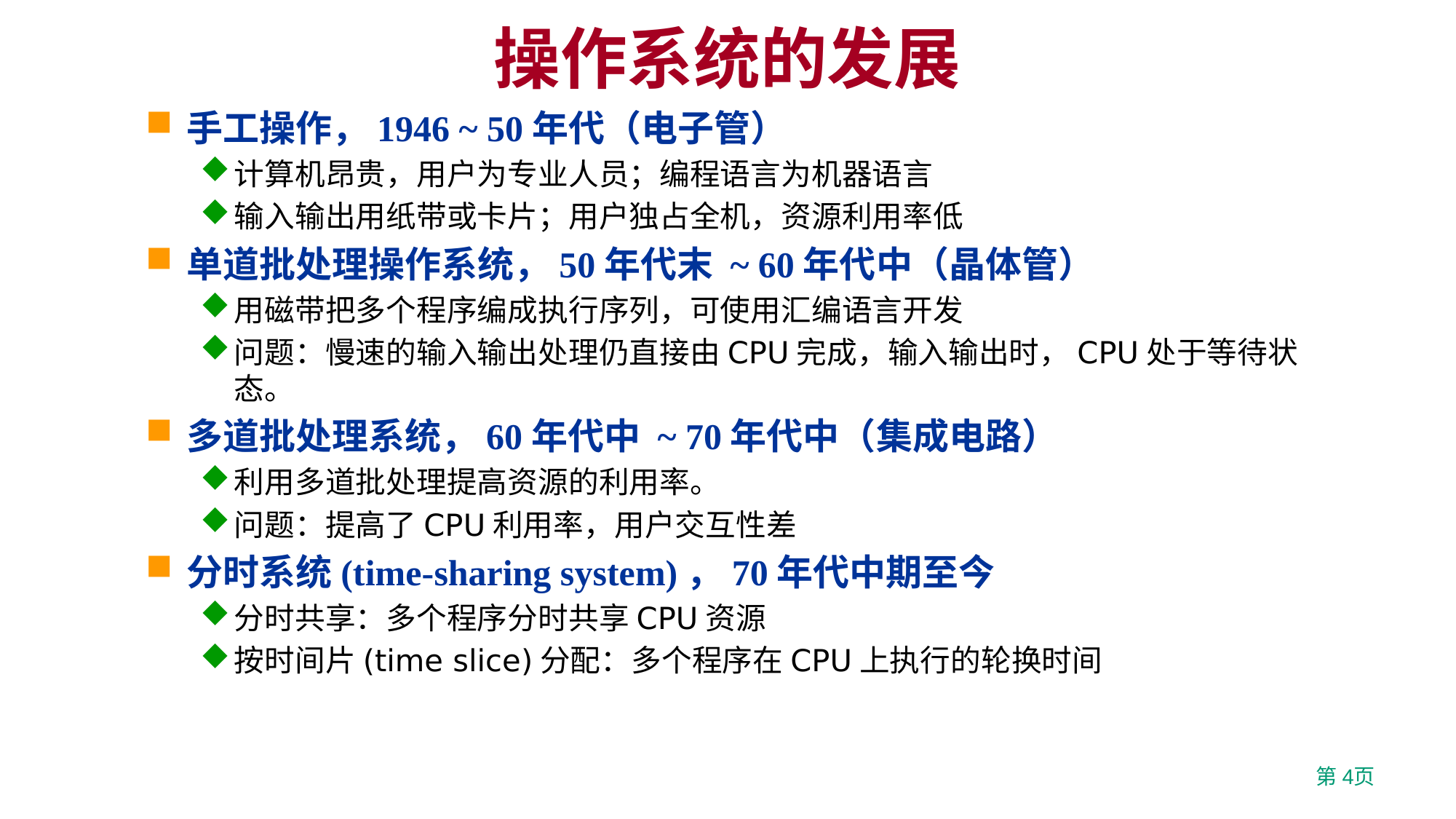

# 操作系统的发展
手工操作，1946 ~ 50年代（电子管）
计算机昂贵，用户为专业人员；编程语言为机器语言
输入输出用纸带或卡片；用户独占全机，资源利用率低
单道批处理操作系统，50年代末 ~ 60年代中（晶体管）
用磁带把多个程序编成执行序列，可使用汇编语言开发
问题：慢速的输入输出处理仍直接由CPU完成，输入输出时，CPU处于等待状态。
多道批处理系统，60年代中 ~ 70年代中（集成电路）
利用多道批处理提高资源的利用率。
问题：提高了CPU利用率，用户交互性差
分时系统(time-sharing system)，70年代中期至今
分时共享：多个程序分时共享CPU资源
按时间片(time slice)分配：多个程序在CPU上执行的轮换时间